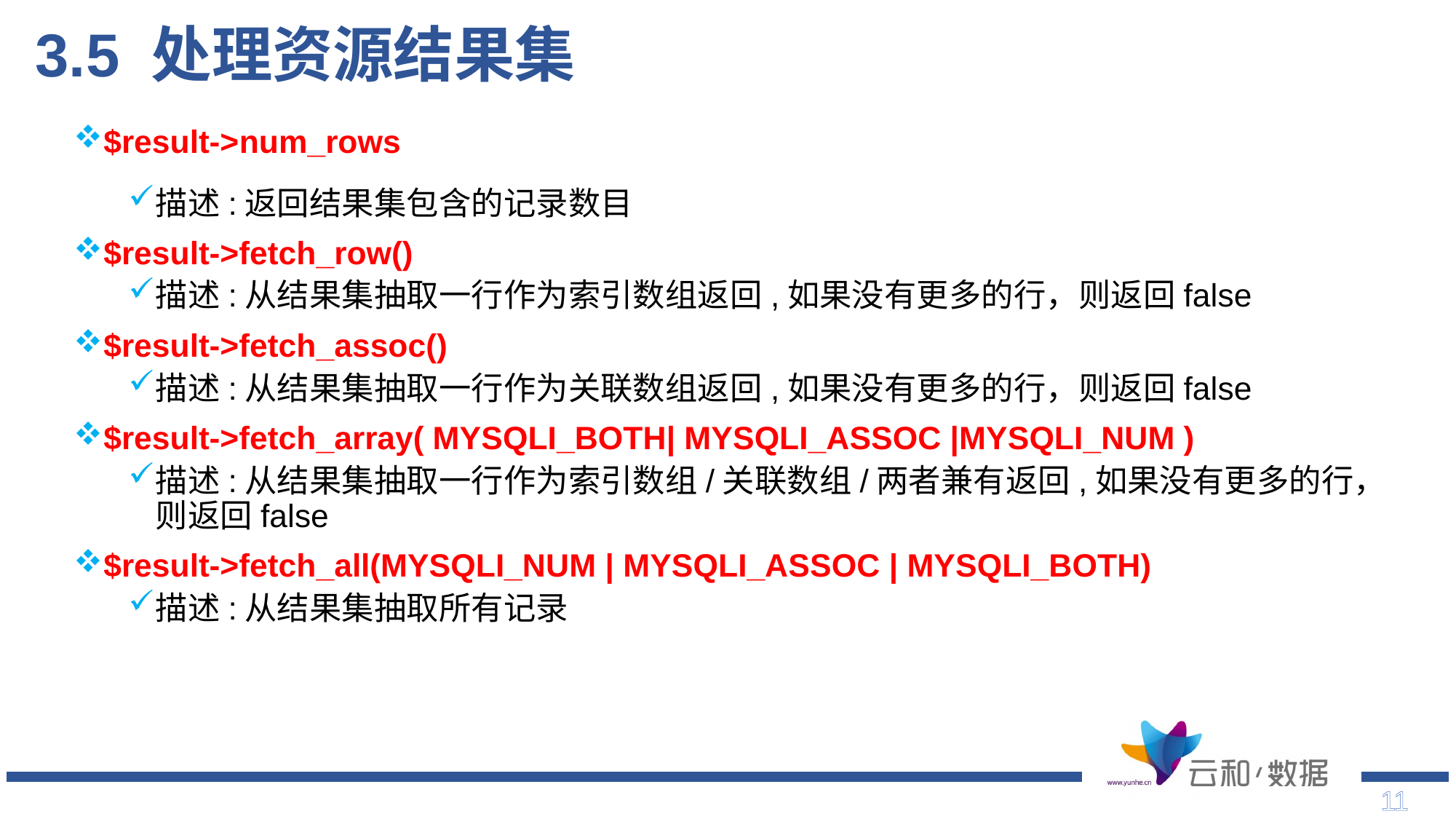

# 3.5 处理资源结果集
$result->num_rows
描述:返回结果集包含的记录数目
$result->fetch_row()
描述:从结果集抽取一行作为索引数组返回,如果没有更多的行，则返回false
$result->fetch_assoc()
描述:从结果集抽取一行作为关联数组返回,如果没有更多的行，则返回false
$result->fetch_array( MYSQLI_BOTH| MYSQLI_ASSOC |MYSQLI_NUM )
描述:从结果集抽取一行作为索引数组/关联数组/两者兼有返回,如果没有更多的行，则返回false
$result->fetch_all(MYSQLI_NUM | MYSQLI_ASSOC | MYSQLI_BOTH)
描述:从结果集抽取所有记录